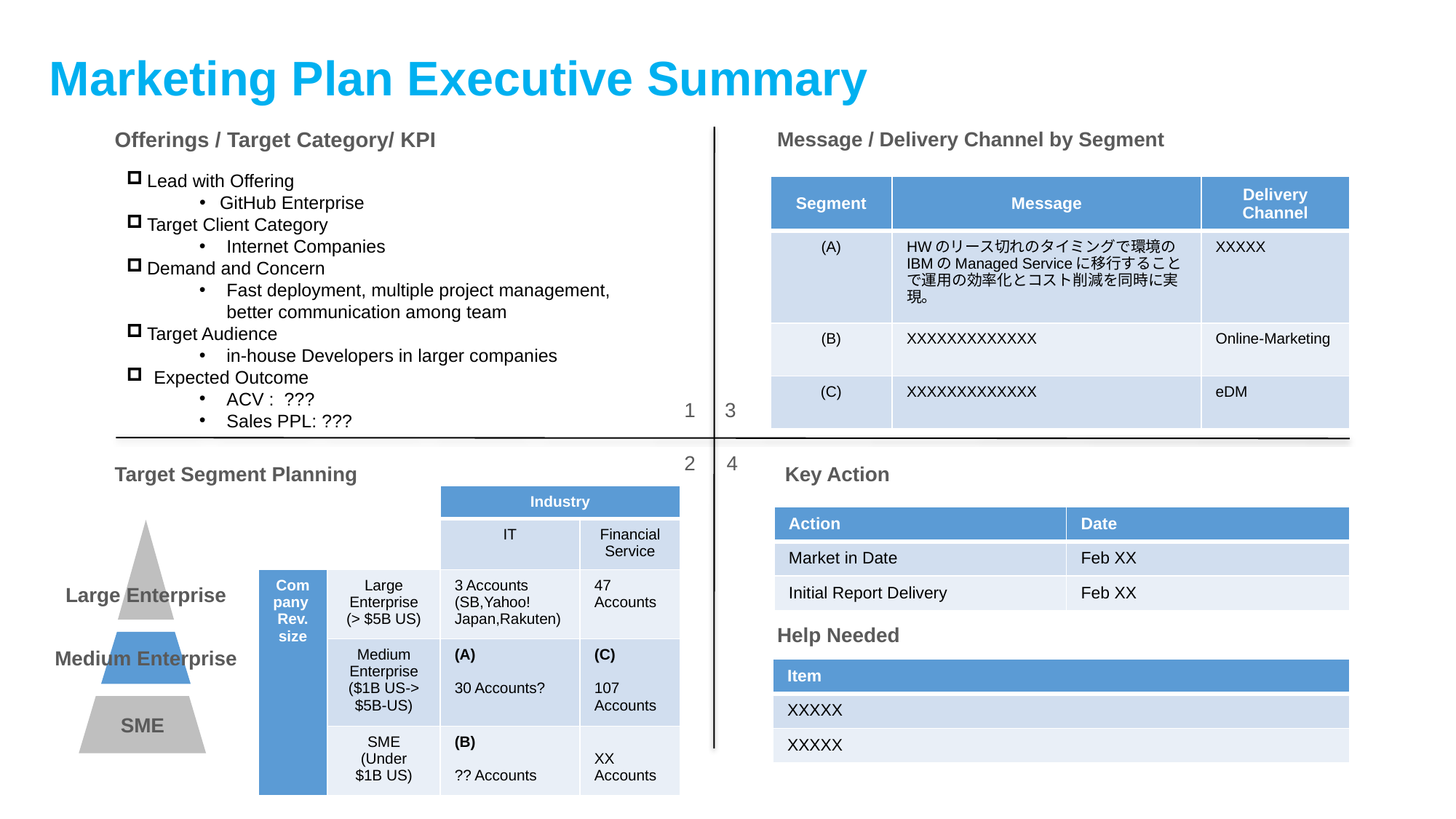

# Marketing Plan Executive Summary
Target Segment Planning #2
Offerings / Target Category/ KPI
Message / Delivery Channel by Segment
Lead with Offering
GitHub Enterprise
Target Client Category
Internet Companies
Demand and Concern
Fast deployment, multiple project management, better communication among team
Target Audience
in-house Developers in larger companies
Expected Outcome
ACV :  ???
Sales PPL: ???
| Segment | Message | Delivery Channel |
| --- | --- | --- |
| (A) | HWのリース切れのタイミングで環境のIBMのManaged Serviceに移行することで運用の効率化とコスト削減を同時に実現。 | XXXXX |
| (B) | XXXXXXXXXXXXX | Online-Marketing |
| (C) | XXXXXXXXXXXXX | eDM |
3
1
2
4
Target Segment Planning
Key Action
|  |  | Industry |  |
| --- | --- | --- | --- |
|  |  | IT | Financial Service |
| Company Rev. size | Large Enterprise (> $5B US) | 3 Accounts (SB,Yahoo! Japan,Rakuten) | 47 Accounts |
|  | Medium Enterprise ($1B US-> $5B-US) | (A) 30 Accounts? | (C) 107 Accounts |
|  | SME (Under $1B US) | (B) ?? Accounts | XX Accounts |
| Action | Date |
| --- | --- |
| Market in Date | Feb XX |
| Initial Report Delivery | Feb XX |
Large Enterprise
Help Needed
Medium Enterprise
| Item |
| --- |
| XXXXX |
| XXXXX |
SME